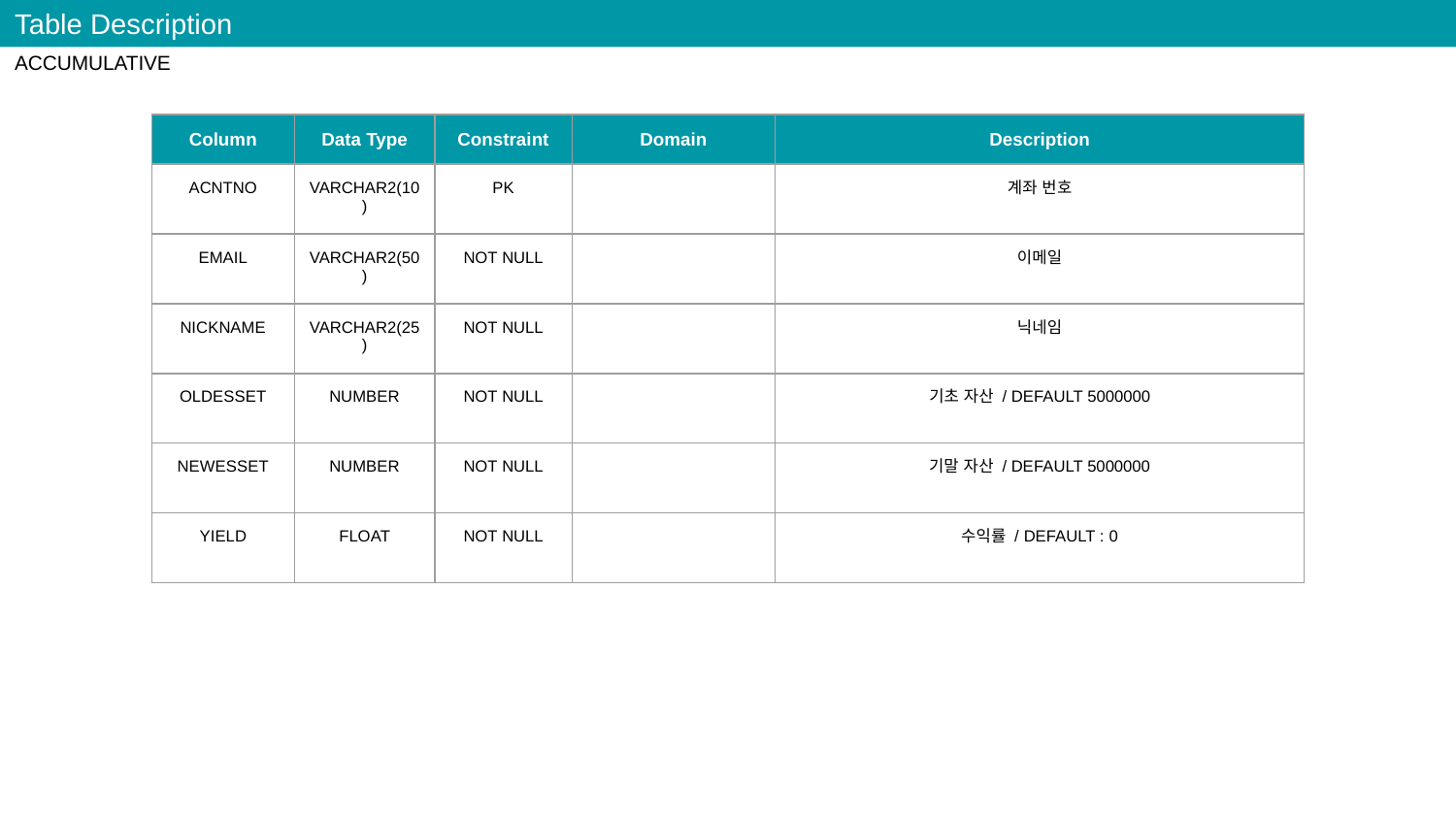

Table Description
ACCUMULATIVE
| Column | Data Type | Constraint | Domain | Description |
| --- | --- | --- | --- | --- |
| ACNTNO | VARCHAR2(10) | PK |  | 계좌 번호 |
| EMAIL | VARCHAR2(50) | NOT NULL |  | 이메일 |
| NICKNAME | VARCHAR2(25) | NOT NULL |  | 닉네임 |
| OLDESSET | NUMBER | NOT NULL |  | 기초 자산 / DEFAULT 5000000 |
| NEWESSET | NUMBER | NOT NULL |  | 기말 자산 / DEFAULT 5000000 |
| YIELD | FLOAT | NOT NULL |  | 수익률 / DEFAULT : 0 |